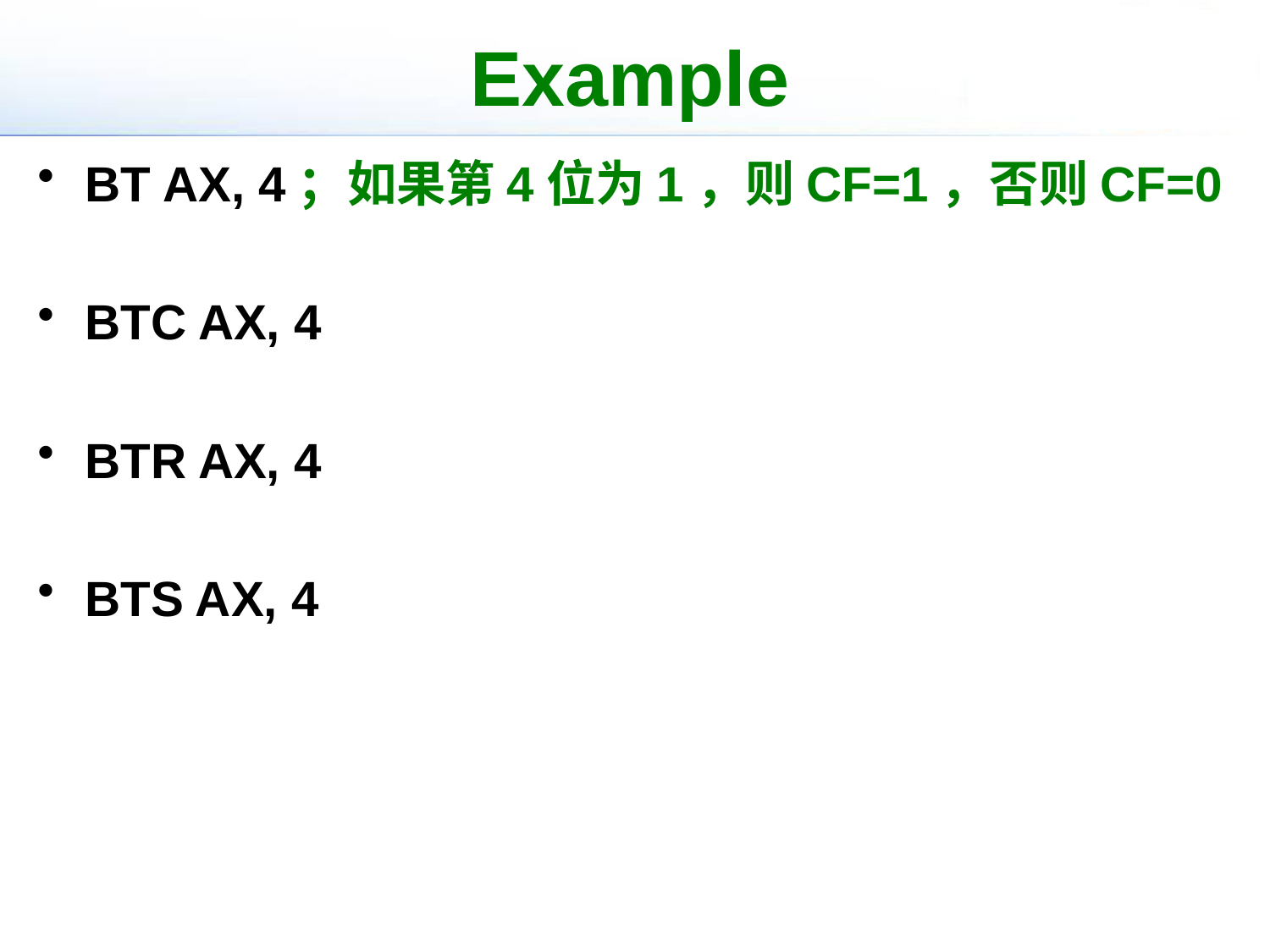

# Example
BT AX, 4；如果第4位为1，则CF=1，否则CF=0

BTC AX, 4

BTR AX, 4

BTS AX, 4